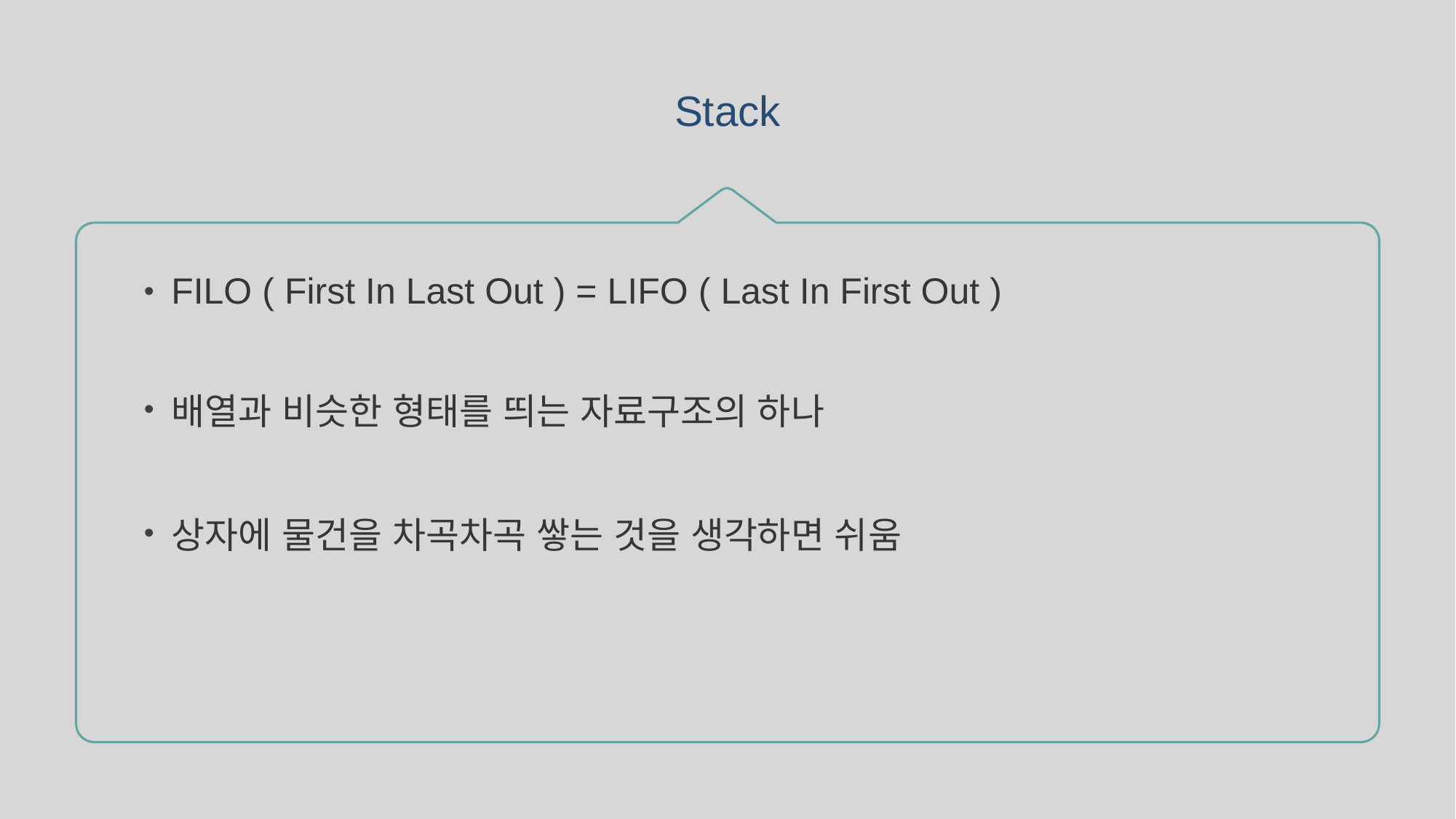

# Stack

FILO ( First In Last Out ) = LIFO ( Last In First Out )

배열과 비슷한 형태를 띄는 자료구조의 하나

상자에 물건을 차곡차곡 쌓는 것을 생각하면 쉬움